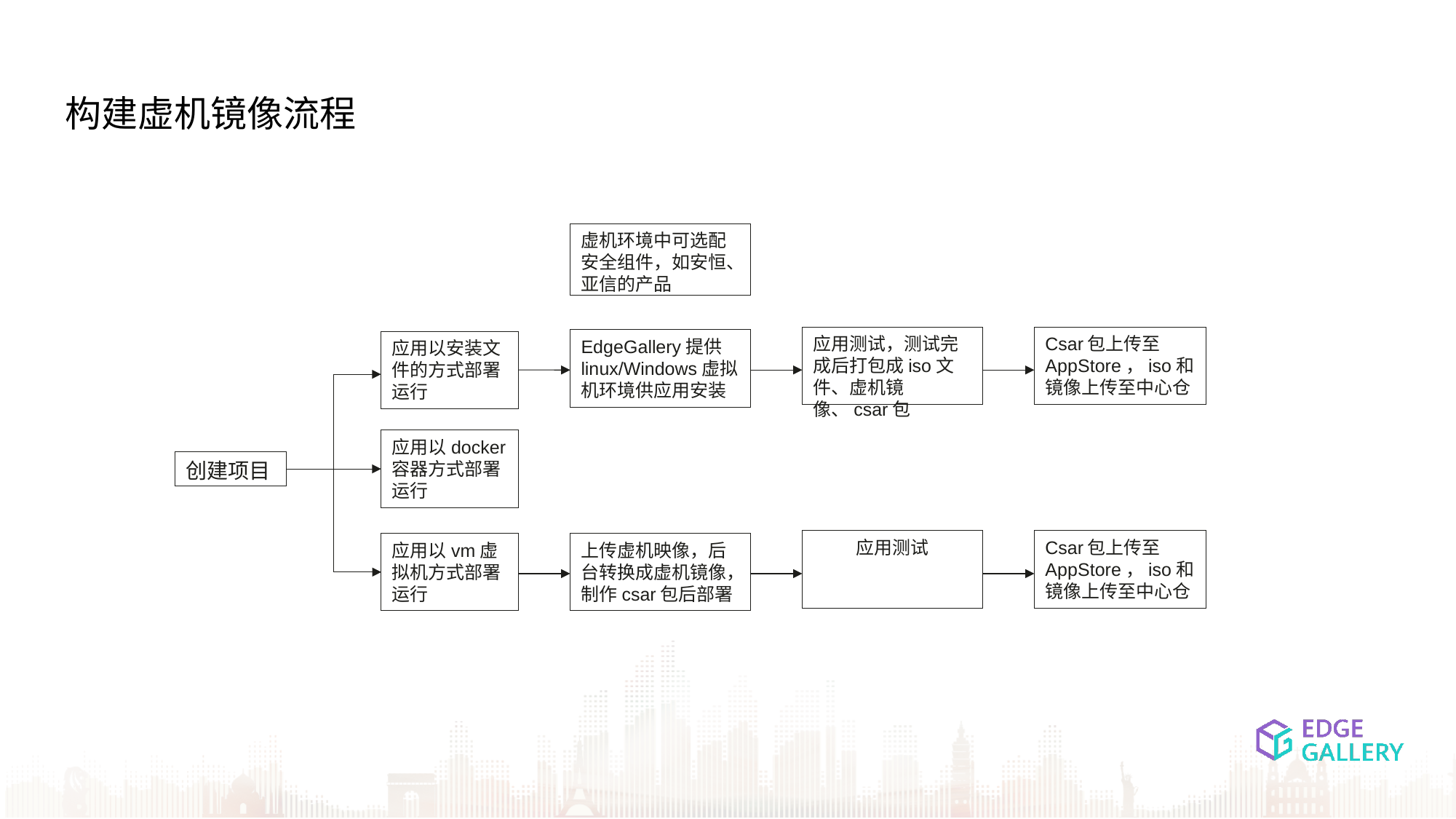

构建虚机镜像流程

虚机环境中可选配安全组件，如安恒、亚信的产品
Csar包上传至AppStore，iso和镜像上传至中心仓
应用测试，测试完成后打包成iso文件、虚机镜像、csar包
EdgeGallery提供linux/Windows虚拟机环境供应用安装
应用以安装文件的方式部署运行
应用以docker容器方式部署运行
创建项目
Csar包上传至AppStore，iso和镜像上传至中心仓
应用测试
应用以vm虚拟机方式部署运行
上传虚机映像，后台转换成虚机镜像，制作csar包后部署